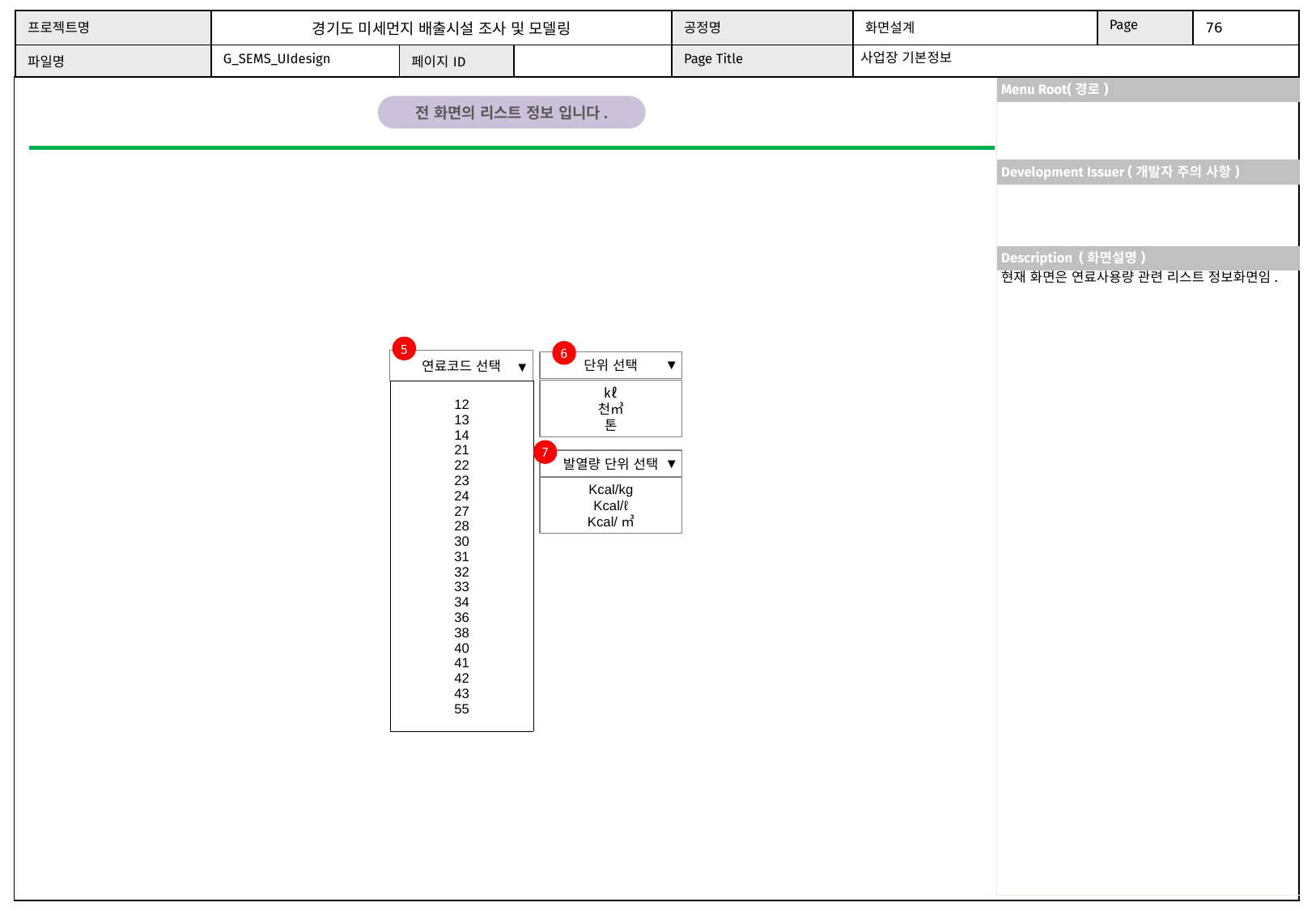

사업장 기본정보
*사업장 종별에 따라 1~3종, 4~5종 사업장의 입력방식이 다릅니다.
현재 화면은 연료사용량 관련 리스트 정보화면임.

5
6
연료코드 선택
▼
단위 선택
▼
㎘
천㎥
톤
| 12 13 14 21 22 23 24 27 28 30 31 32 33 34 36 38 40 41 42 43 55 |
| --- |
7
▼
발열량 단위 선택
Kcal/kg
Kcal/ℓ
Kcal/㎥